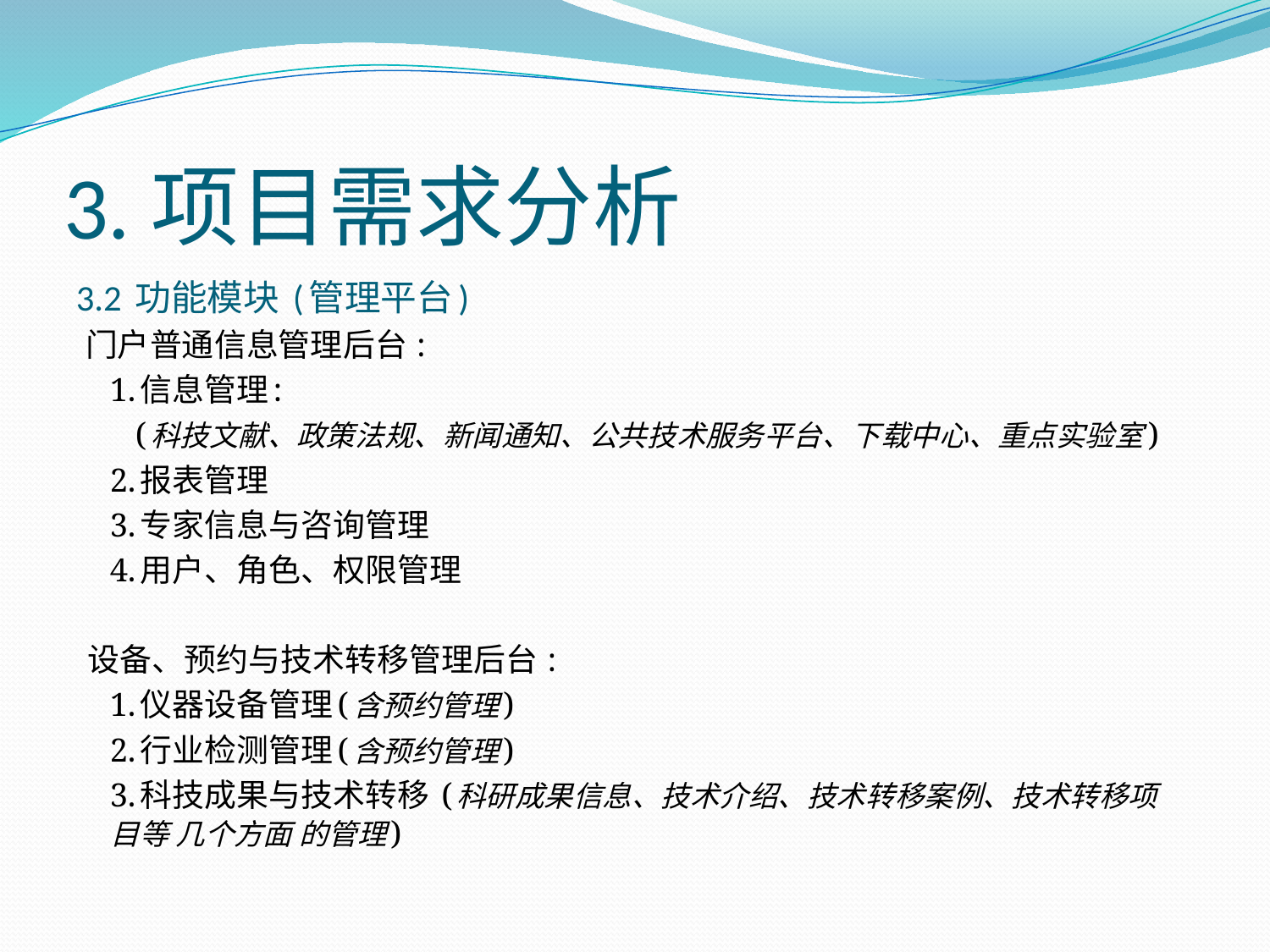

# 3.项目需求分析
3.2 功能模块 (管理平台)
 门户普通信息管理后台:
    1.信息管理:
       (科技文献、政策法规、新闻通知、公共技术服务平台、下载中心、重点实验室)
    2.报表管理
    3.专家信息与咨询管理
    4.用户、角色、权限管理

 设备、预约与技术转移管理后台:
    1.仪器设备管理(含预约管理)
    2.行业检测管理(含预约管理)
    3.科技成果与技术转移 (科研成果信息、技术介绍、技术转移案例、技术转移项目等 几个方面 的管理)